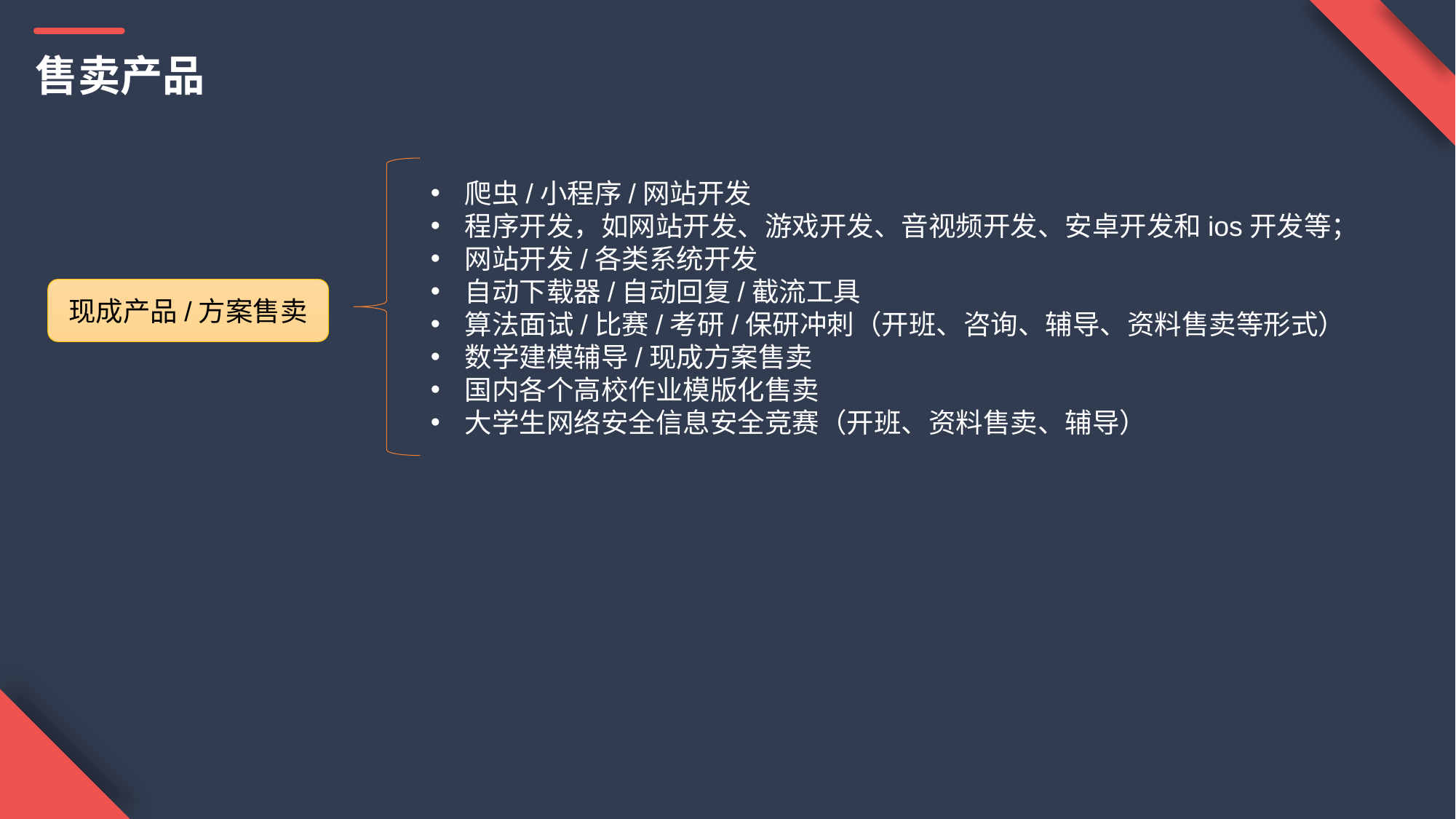

售卖产品

爬虫/小程序/网站开发
程序开发，如网站开发、游戏开发、音视频开发、安卓开发和ios开发等；
网站开发/各类系统开发
自动下载器/自动回复/截流工具
算法面试/比赛/考研/保研冲刺（开班、咨询、辅导、资料售卖等形式）
数学建模辅导/现成方案售卖
国内各个高校作业模版化售卖
大学生网络安全信息安全竞赛（开班、资料售卖、辅导）

现成产品/方案售卖